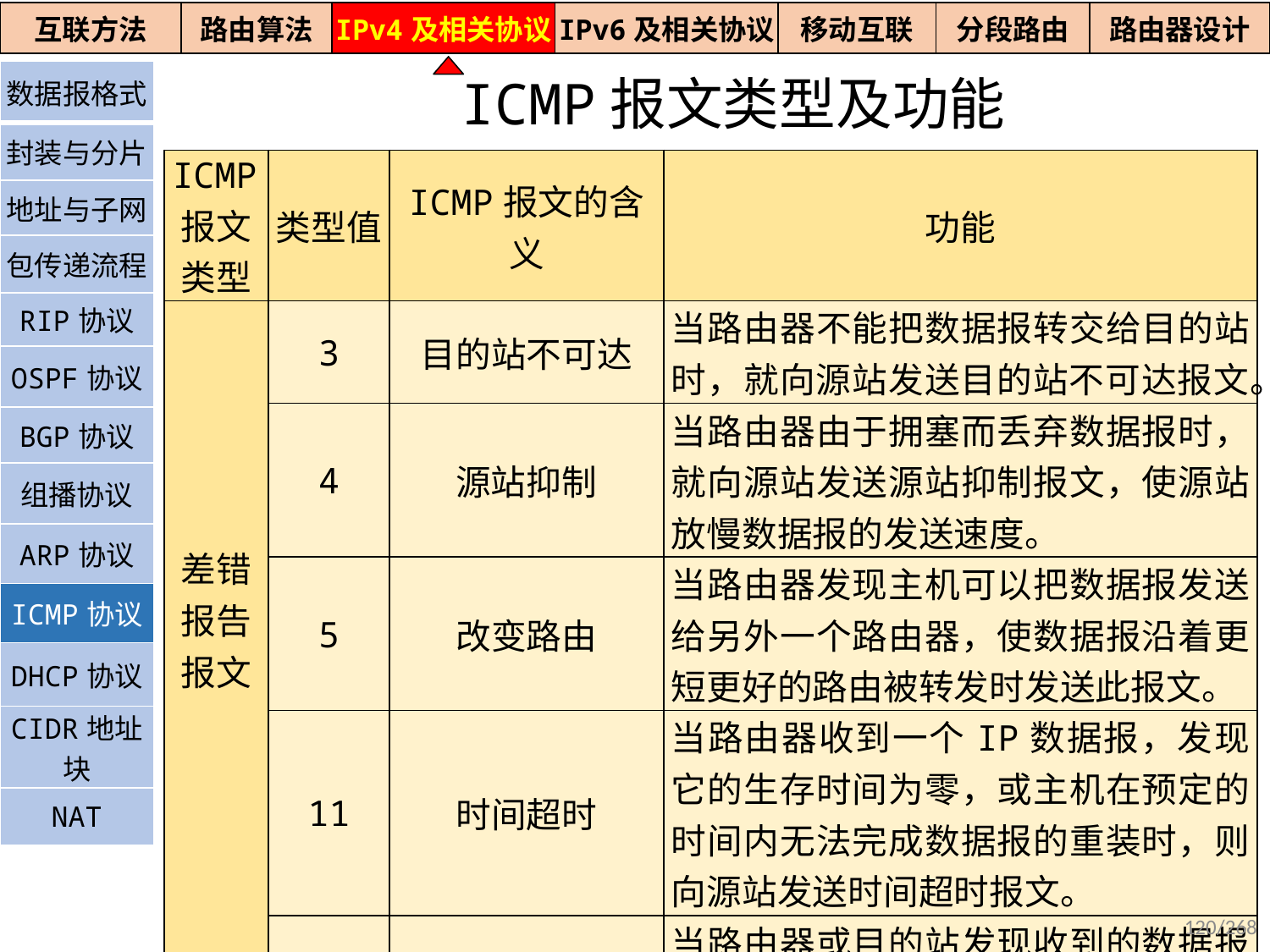

| 互联方法 | 路由算法 | IPv4及相关协议 | IPv6及相关协议 | 移动互联 | 分段路由 | 路由器设计 |
| --- | --- | --- | --- | --- | --- | --- |

| 数据报格式 |
| --- |
| 封装与分片 |
| 地址与子网 |
| 包传递流程 |
| RIP协议 |
| OSPF协议 |
| BGP协议 |
| 组播协议 |
| ARP协议 |
| ICMP协议 |
| DHCP协议 |
| CIDR地址块 |
| NAT |
ICMP报文类型及功能
| ICMP报文类型 | 类型值 | ICMP报文的含义 | 功能 |
| --- | --- | --- | --- |
| 差错报告报文 | 3 | 目的站不可达 | 当路由器不能把数据报转交给目的站时，就向源站发送目的站不可达报文。 |
|  | 4 | 源站抑制 | 当路由器由于拥塞而丢弃数据报时，就向源站发送源站抑制报文，使源站放慢数据报的发送速度。 |
|  | 5 | 改变路由 | 当路由器发现主机可以把数据报发送给另外一个路由器，使数据报沿着更短更好的路由被转发时发送此报文。 |
|  | 11 | 时间超时 | 当路由器收到一个IP数据报，发现它的生存时间为零，或主机在预定的时间内无法完成数据报的重装时，则向源站发送时间超时报文。 |
|  | 12 | 参数问题 | 当路由器或目的站发现收到的数据报首部字段中有不正确的字段时，就向源站发送参数问题报文。 |
120/268